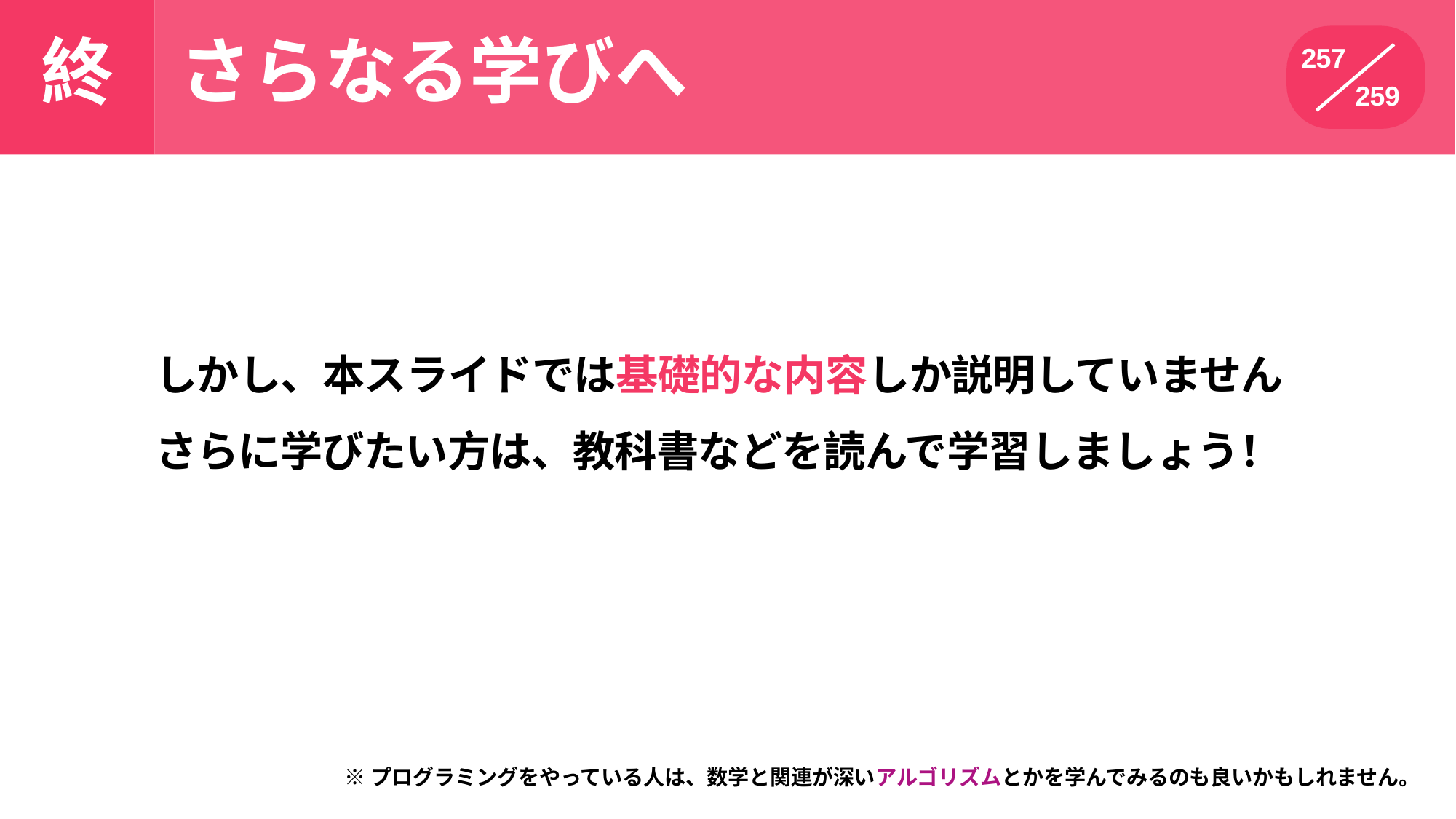

さらなる学びへ
# 終
257
259
しかし、本スライドでは基礎的な内容しか説明していませんさらに学びたい方は、教科書などを読んで学習しましょう！
※プログラミングをやっている人は、数学と関連が深いアルゴリズムとかを学んでみるのも良いかもしれません。